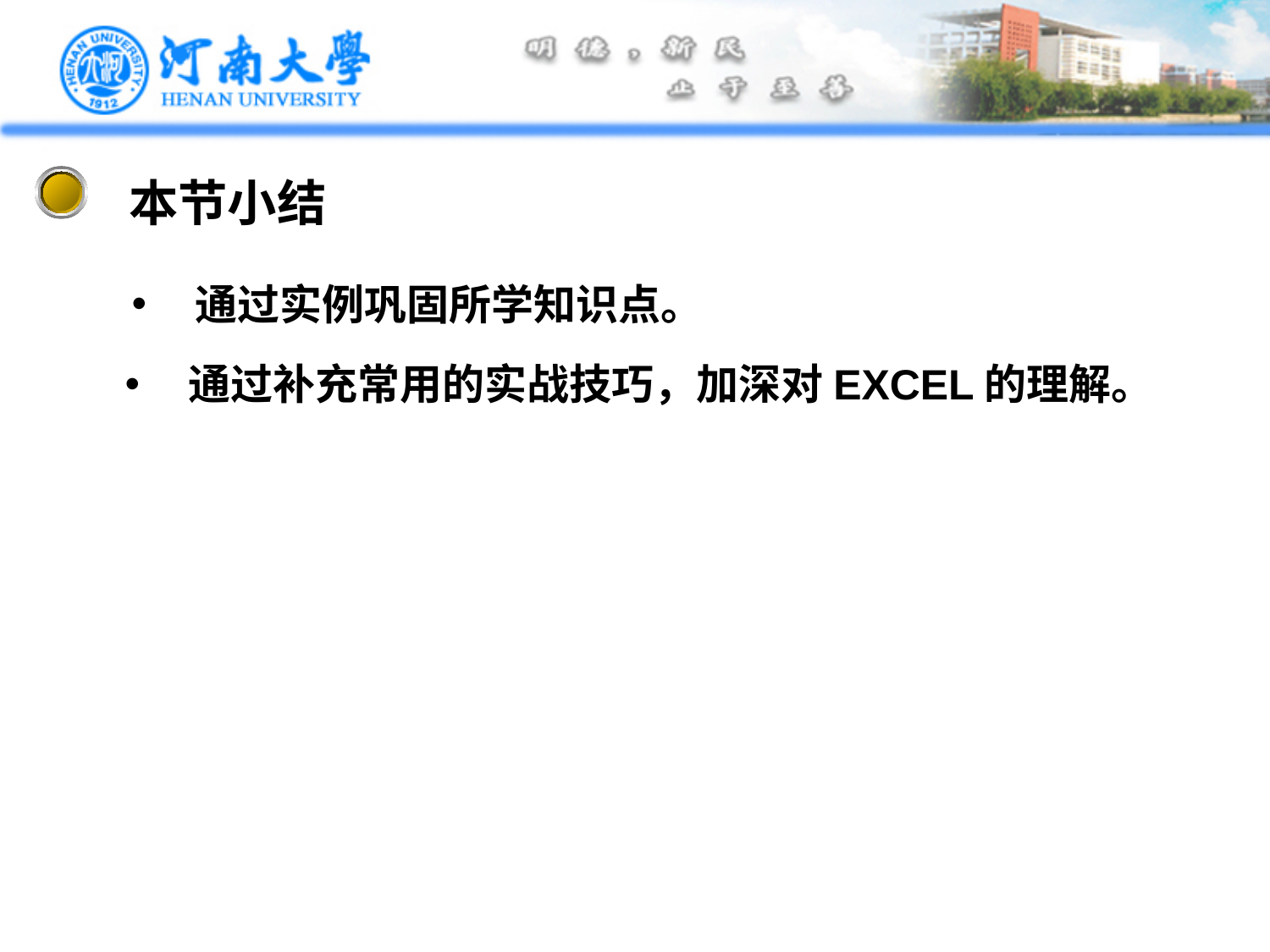

本节小结

通过实例巩固所学知识点。
通过补充常用的实战技巧，加深对EXCEL的理解。